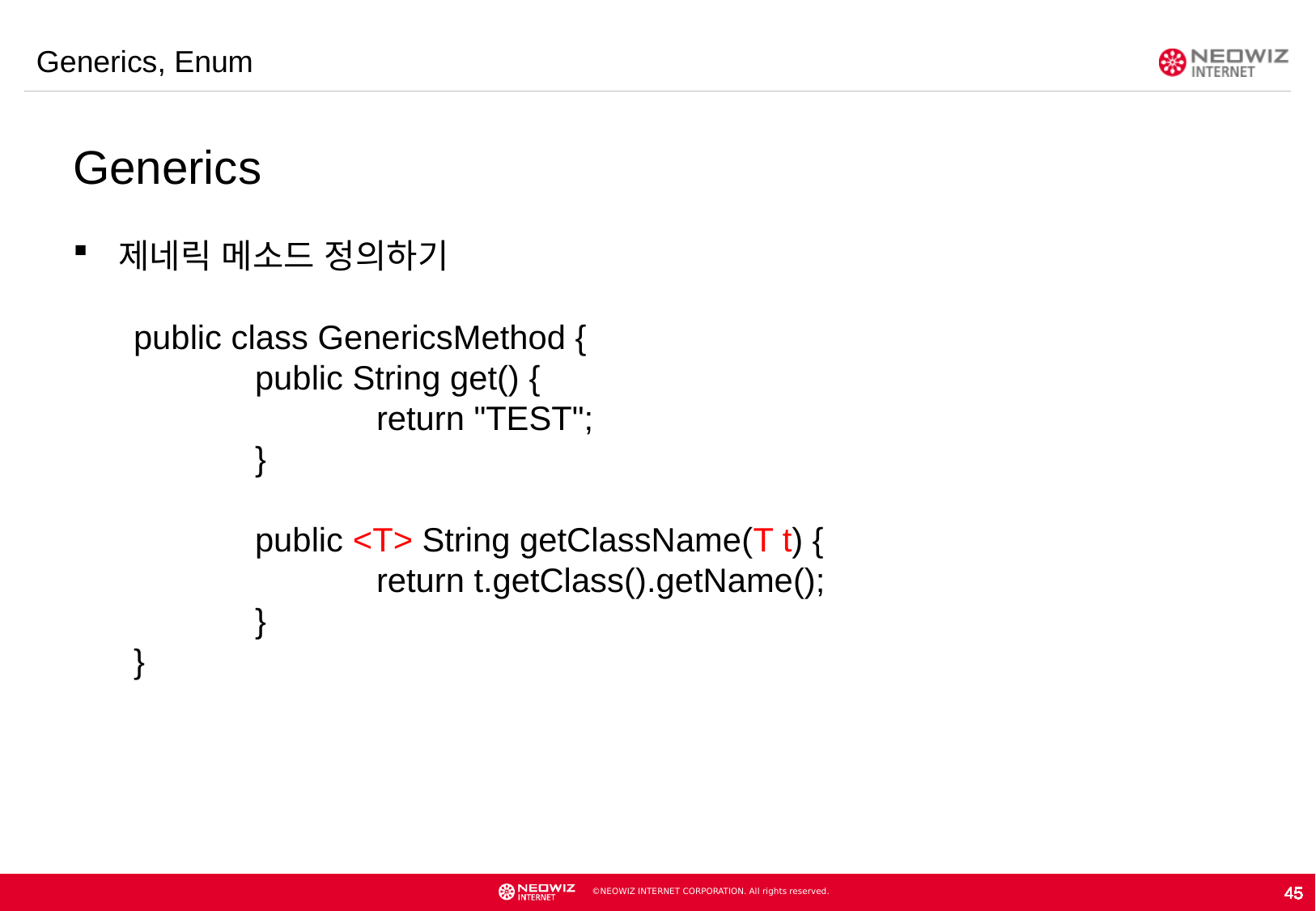

Generics, Enum

Generics

제네릭 메소드 정의하기

public class GenericsMethod {
	public String get() {
		return "TEST";
	}

	public <T> String getClassName(T t) {
		return t.getClass().getName();
	}
}
45
45
45
45
45
45
45
45
45
45
45
45
45
45
45
45
45
45
45
45
45
45
45
45
45
45